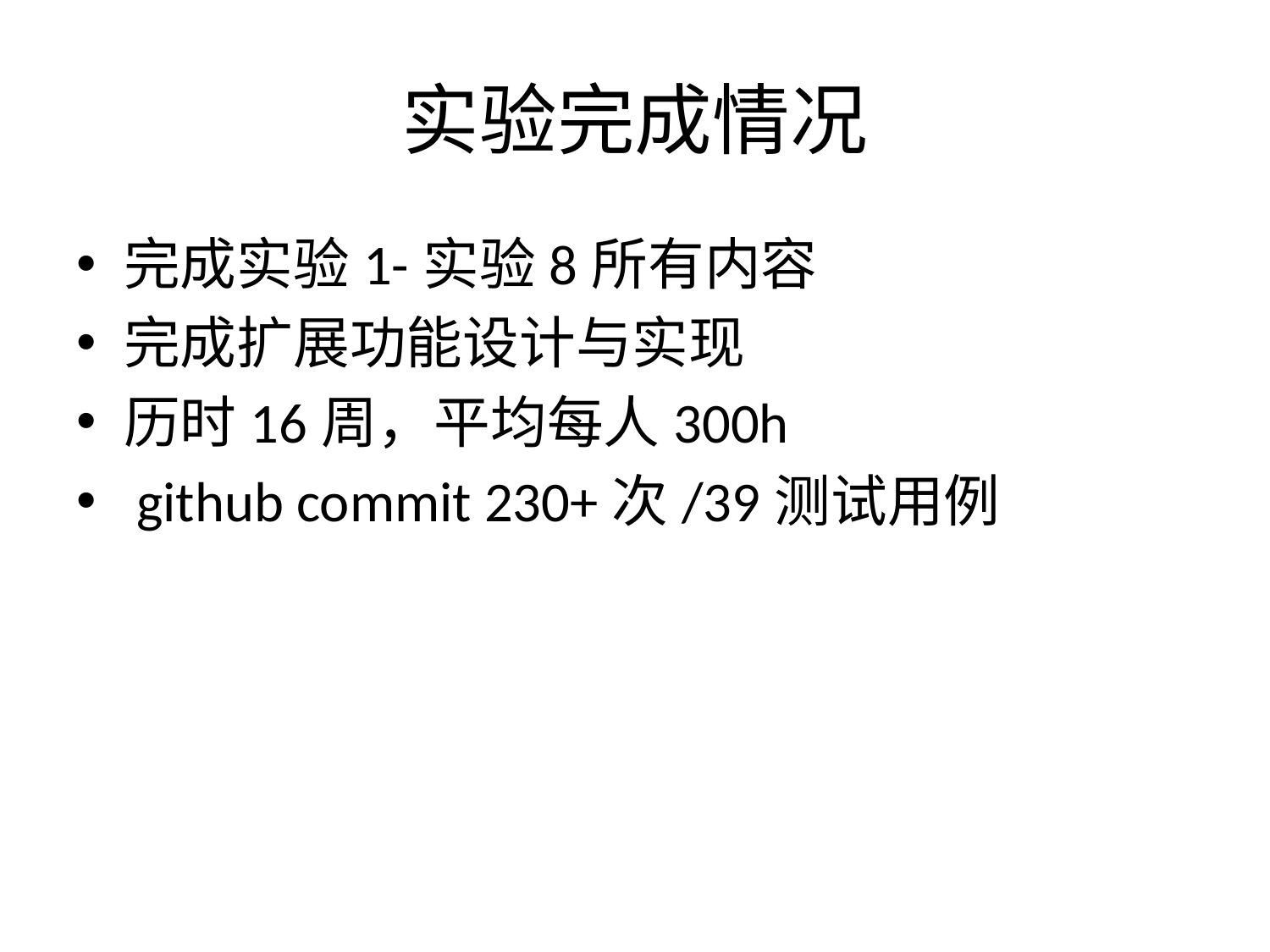

# 实验完成情况
完成实验1-实验8所有内容
完成扩展功能设计与实现
历时16周，平均每人300h
 github commit 230+次/39测试用例